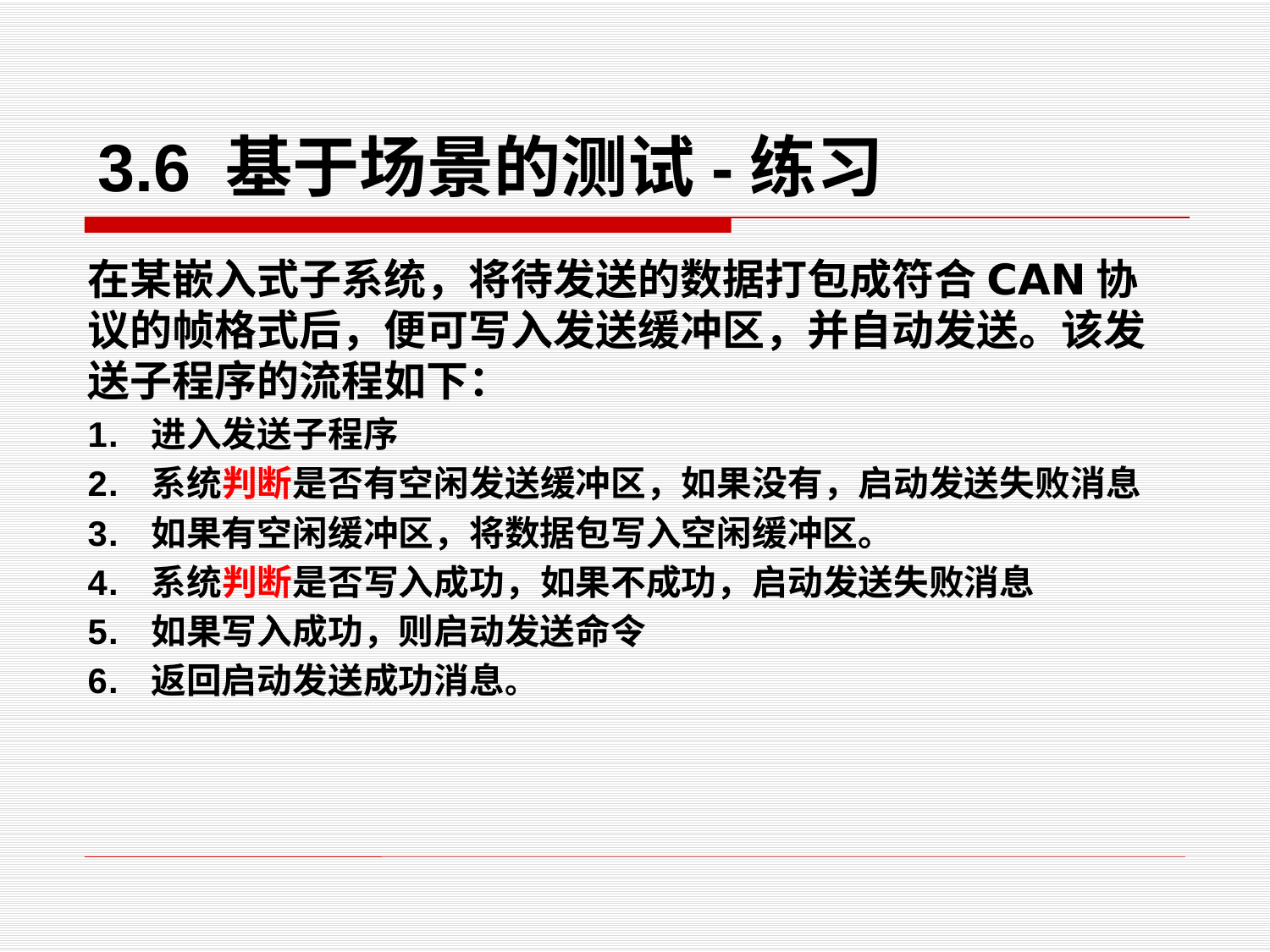

3.6 基于场景的测试-练习
在某嵌入式子系统，将待发送的数据打包成符合CAN协议的帧格式后，便可写入发送缓冲区，并自动发送。该发送子程序的流程如下：
进入发送子程序
系统判断是否有空闲发送缓冲区，如果没有，启动发送失败消息
如果有空闲缓冲区，将数据包写入空闲缓冲区。
系统判断是否写入成功，如果不成功，启动发送失败消息
如果写入成功，则启动发送命令
返回启动发送成功消息。